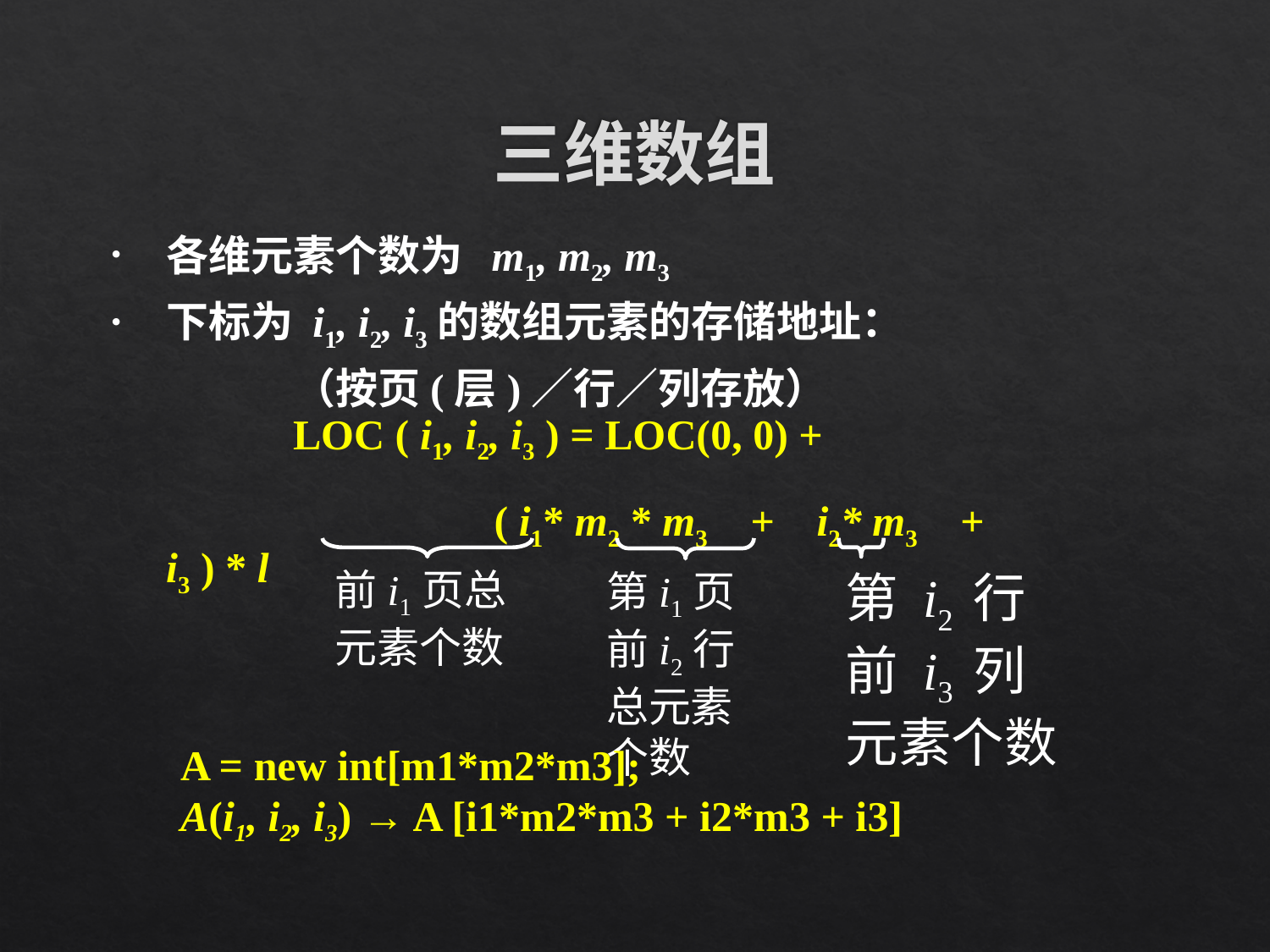

# 三维数组
各维元素个数为  m1, m2, m3
下标为 i1, i2, i3的数组元素的存储地址：
		（按页(层)／行／列存放）
		LOC ( i1, i2, i3 ) = LOC(0, 0) +

			       ( i1* m2 * m3    +    i2* m3    +    i3 ) * l

第 i2 行前 i3 列元素个数

第i1页前i2行总元素个数

前i1页总元素个数
A = new int[m1*m2*m3];
A(i1, i2, i3) → A [i1*m2*m3 + i2*m3 + i3]